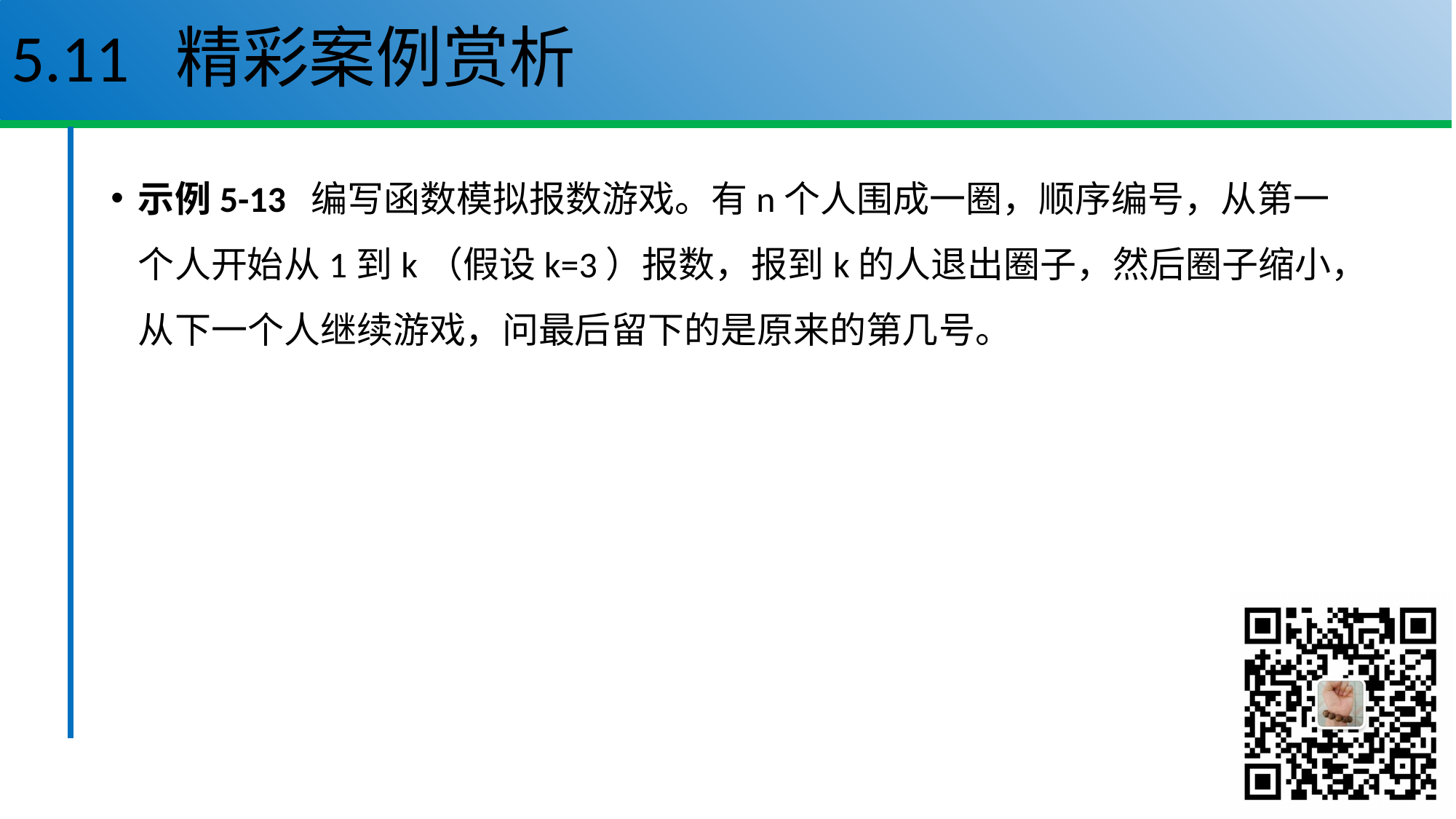

# 5.11  精彩案例赏析
示例5-13  编写函数模拟报数游戏。有n个人围成一圈，顺序编号，从第一个人开始从1到k（假设k=3）报数，报到k的人退出圈子，然后圈子缩小，从下一个人继续游戏，问最后留下的是原来的第几号。
102